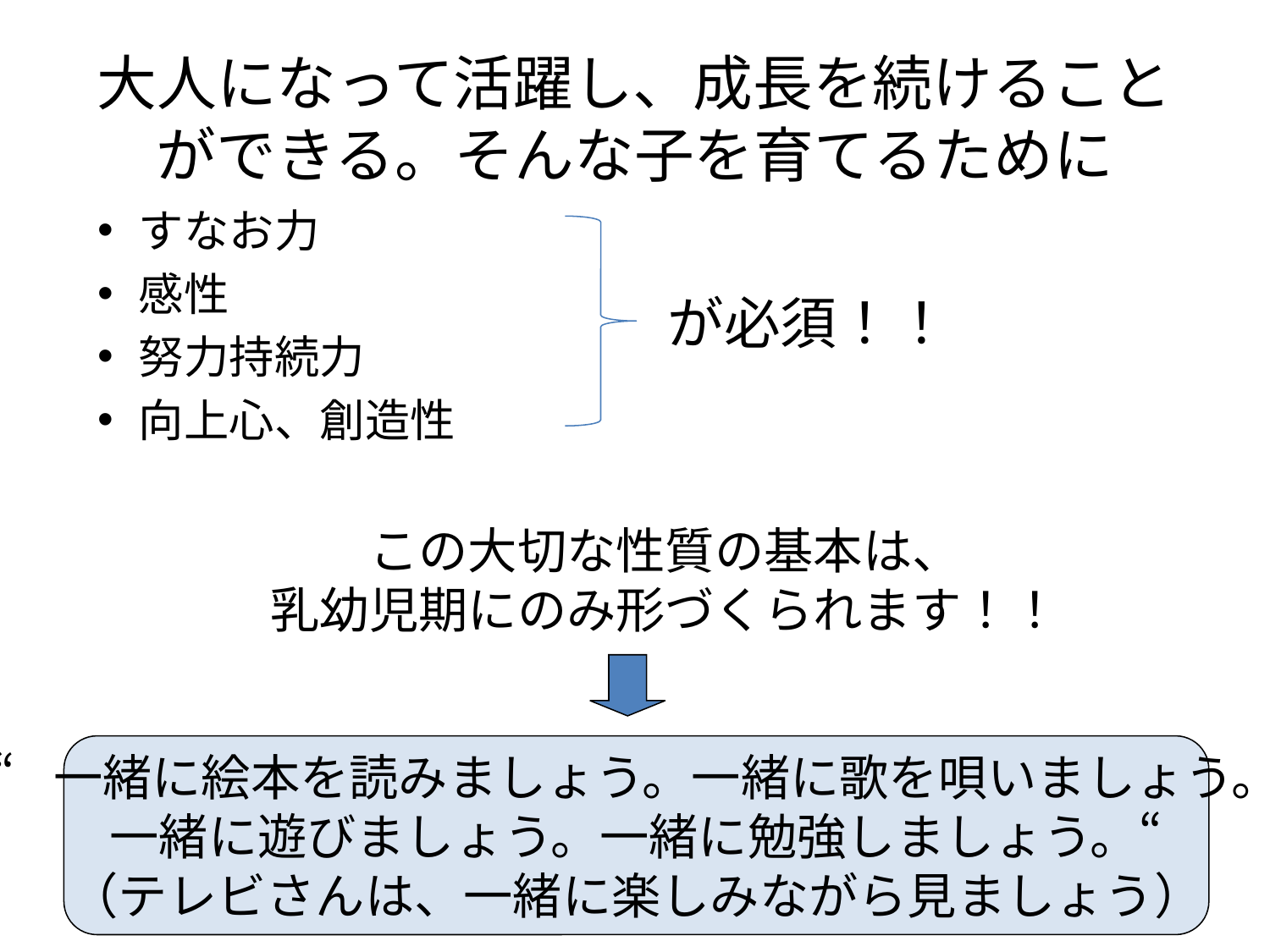

# 大人になって活躍し、成長を続けることができる。そんな子を育てるために
すなお力
感性
努力持続力
向上心、創造性

が必須！！
この大切な性質の基本は、
乳幼児期にのみ形づくられます！！

“一緒に絵本を読みましょう。一緒に歌を唄いましょう。
一緒に遊びましょう。一緒に勉強しましょう。“
（テレビさんは、一緒に楽しみながら見ましょう）